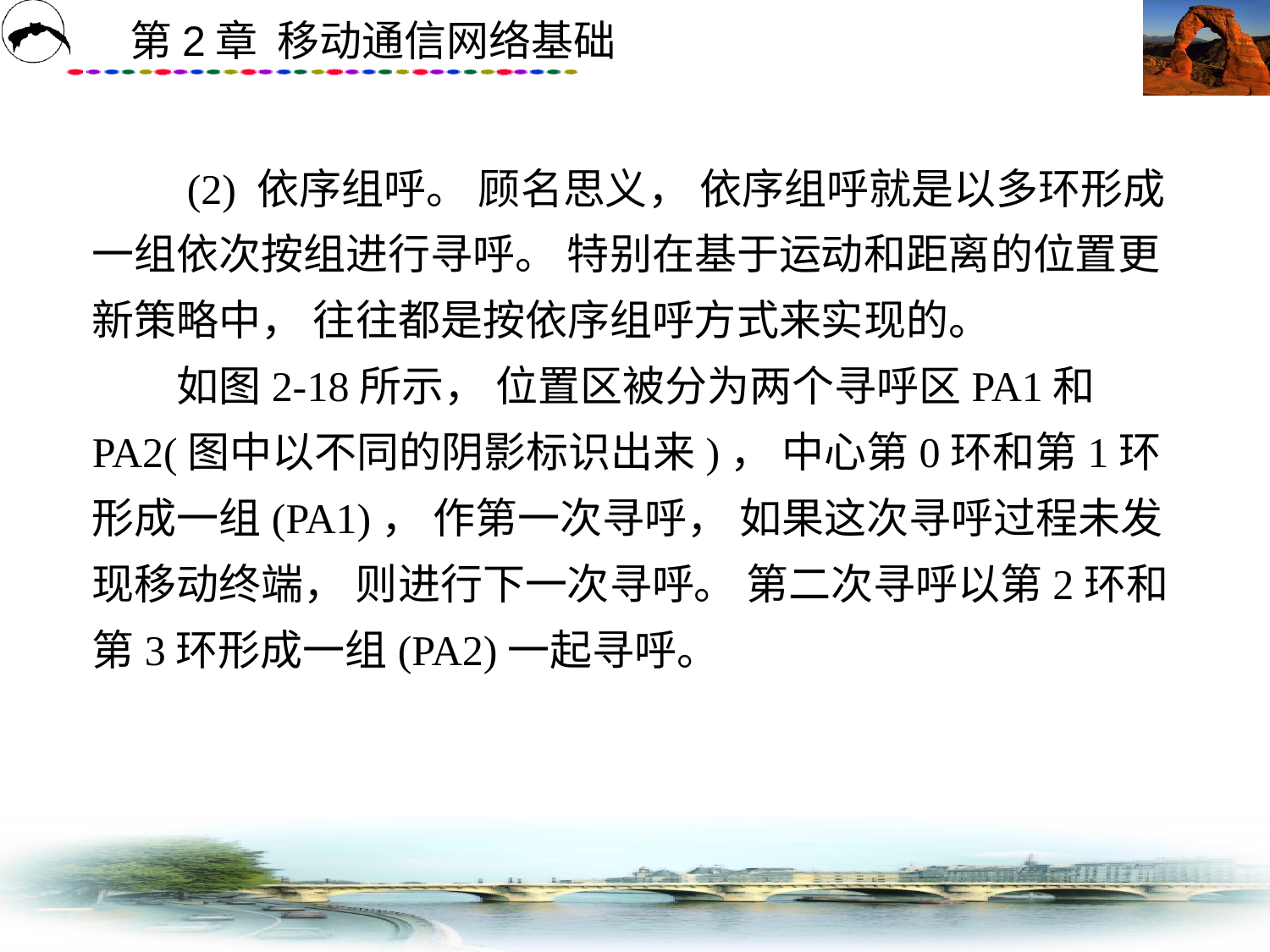

# (2) 依序组呼。 顾名思义， 依序组呼就是以多环形成一组依次按组进行寻呼。 特别在基于运动和距离的位置更新策略中， 往往都是按依序组呼方式来实现的。 　　如图2-18所示， 位置区被分为两个寻呼区PA1和PA2(图中以不同的阴影标识出来)， 中心第0环和第1环形成一组(PA1)， 作第一次寻呼， 如果这次寻呼过程未发现移动终端， 则进行下一次寻呼。 第二次寻呼以第2环和第3环形成一组(PA2)一起寻呼。